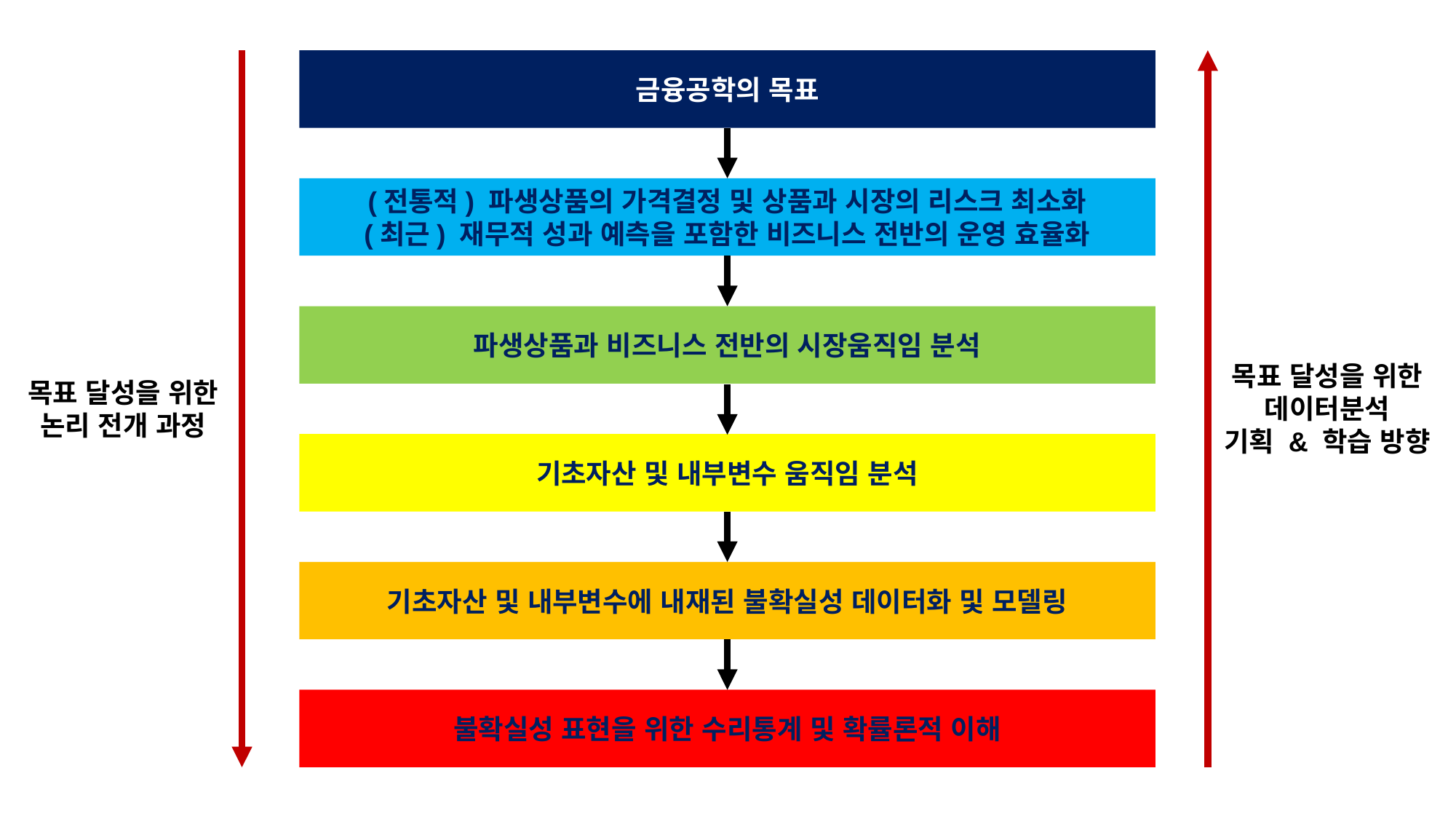

금융공학의 목표
(전통적) 파생상품의 가격결정 및 상품과 시장의 리스크 최소화
(최근) 재무적 성과 예측을 포함한 비즈니스 전반의 운영 효율화
파생상품과 비즈니스 전반의 시장움직임 분석
목표 달성을 위한
데이터분석
기획 & 학습 방향
목표 달성을 위한
논리 전개 과정
기초자산 및 내부변수 움직임 분석
기초자산 및 내부변수에 내재된 불확실성 데이터화 및 모델링
불확실성 표현을 위한 수리통계 및 확률론적 이해